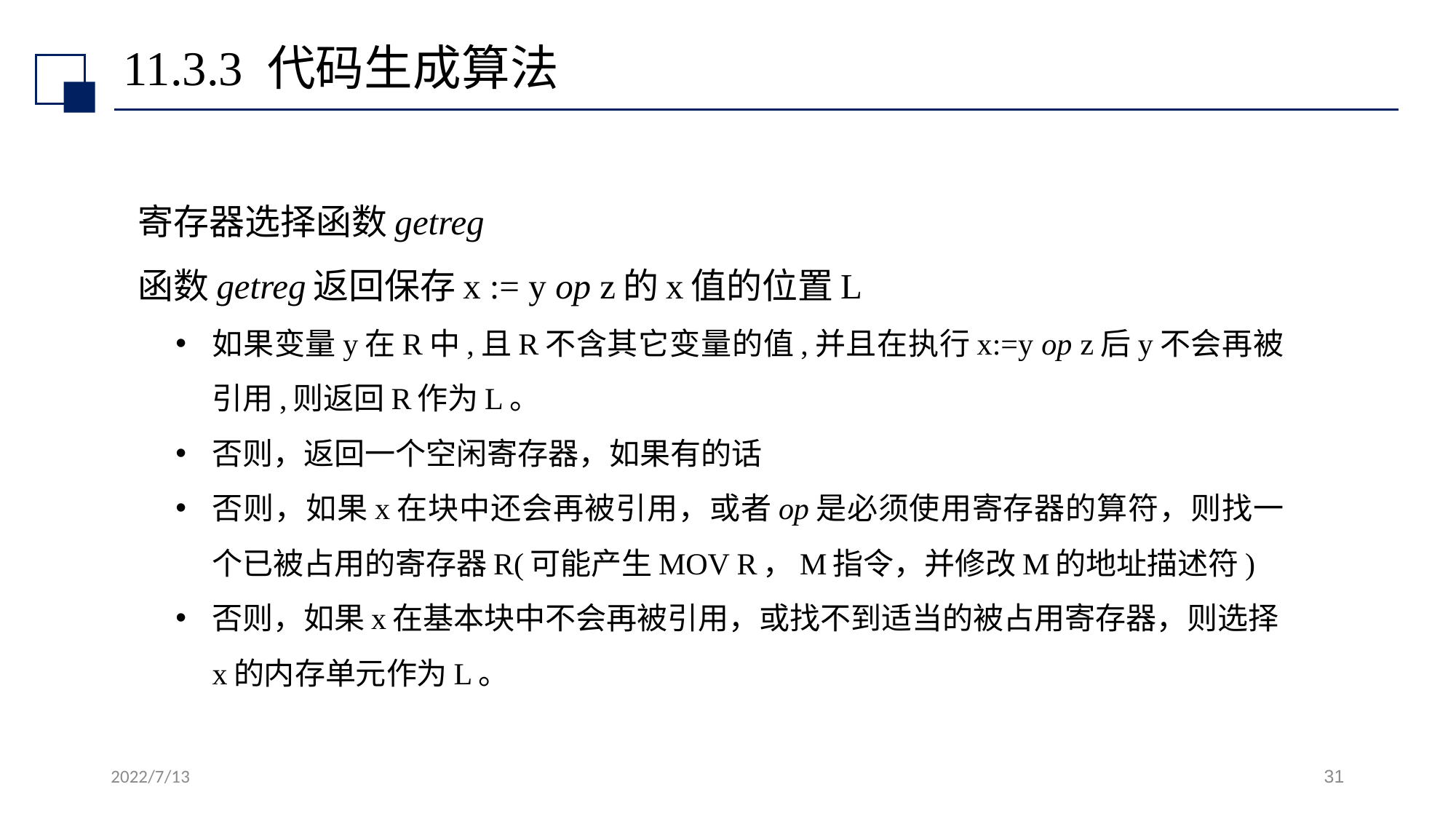

# 11.3.3 代码生成算法
寄存器选择函数getreg
函数getreg返回保存x := y op z的x值的位置L
如果变量y在R中,且R不含其它变量的值,并且在执行x:=y op z后y不会再被引用,则返回R作为L。
否则，返回一个空闲寄存器，如果有的话
否则，如果x在块中还会再被引用，或者op是必须使用寄存器的算符，则找一个已被占用的寄存器R(可能产生MOV R，M指令，并修改M的地址描述符)
否则，如果x在基本块中不会再被引用，或找不到适当的被占用寄存器，则选择x的内存单元作为L。
2022/7/13
31